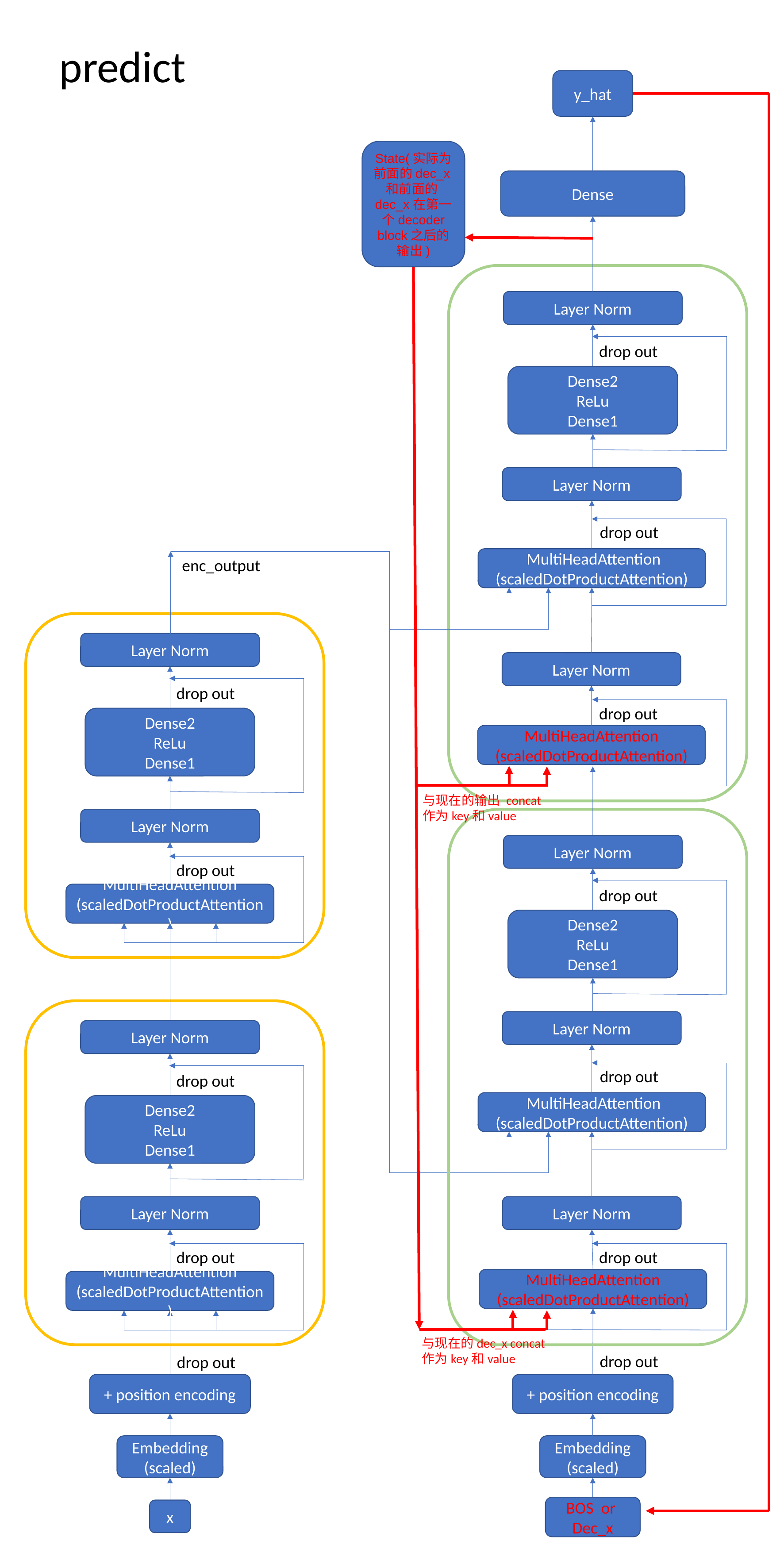

predict
y_hat
State(实际为前面的dec_x和前面的dec_x在第一个decoder
block之后的输出)
Dense

Layer Norm
drop out
Dense2
ReLu
Dense1
Layer Norm
drop out
 MultiHeadAttention
(scaledDotProductAttention)
enc_output

Layer Norm
drop out
Dense2
ReLu
Dense1
Layer Norm
drop out
MultiHeadAttention
(scaledDotProductAttention)
Layer Norm
drop out
MultiHeadAttention
(scaledDotProductAttention)
与现在的输出 concat
作为key和value

Layer Norm
drop out
Dense2
ReLu
Dense1
Layer Norm
drop out
 MultiHeadAttention
(scaledDotProductAttention)
Layer Norm
drop out
MultiHeadAttention
(scaledDotProductAttention)

Layer Norm
drop out
Dense2
ReLu
Dense1
Layer Norm
drop out
MultiHeadAttention
(scaledDotProductAttention)
与现在的dec_x concat
作为key和value
drop out
drop out
+ position encoding
+ position encoding
Embedding
(scaled)
Embedding
(scaled)
BOS  or  Dec_x
x